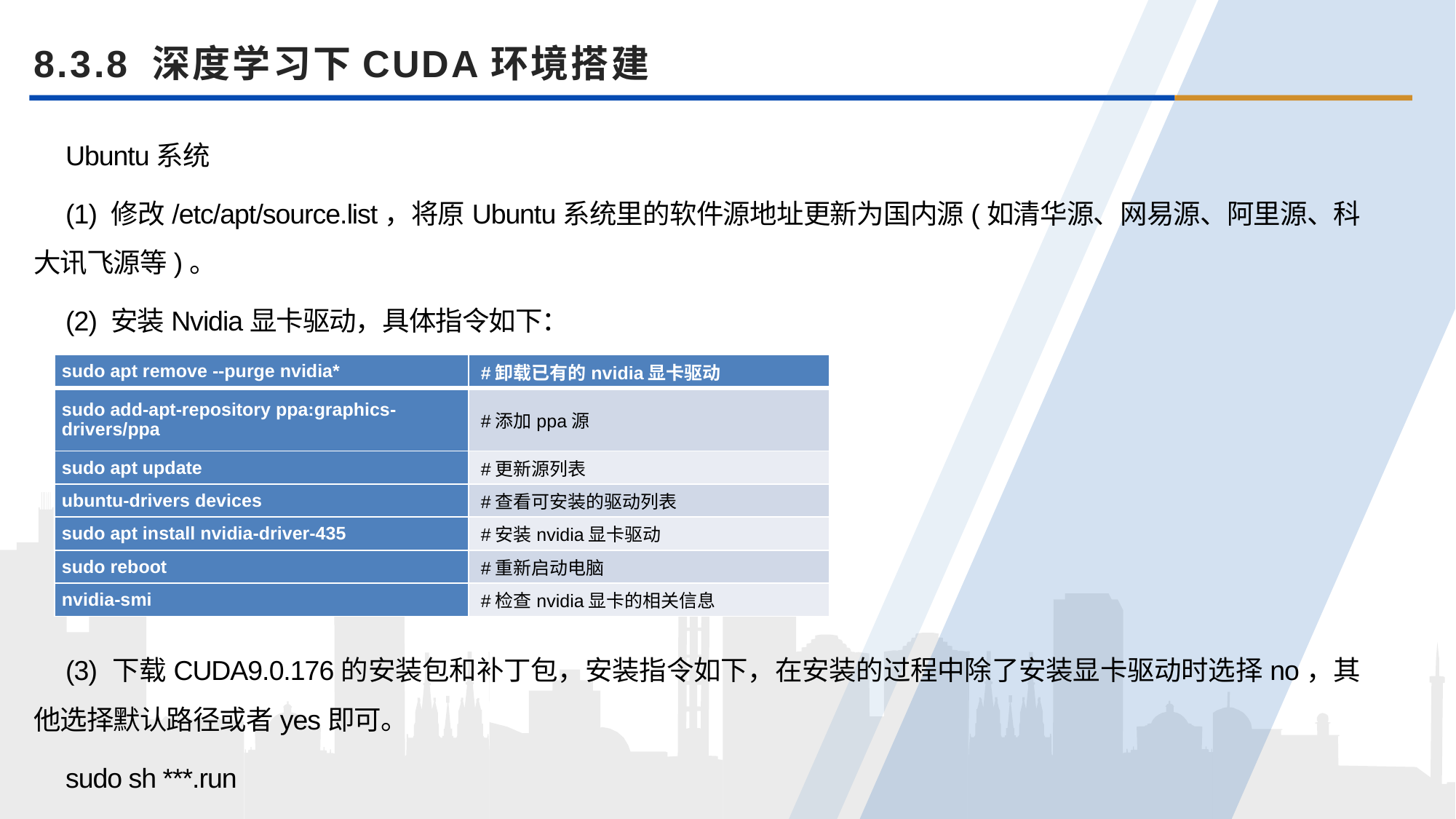

8.3.8 深度学习下CUDA环境搭建
Ubuntu系统
(1) 修改/etc/apt/source.list，将原Ubuntu系统里的软件源地址更新为国内源(如清华源、网易源、阿里源、科大讯飞源等)。
(2) 安装Nvidia显卡驱动，具体指令如下：

(3) 下载CUDA9.0.176的安装包和补丁包，安装指令如下，在安装的过程中除了安装显卡驱动时选择no，其他选择默认路径或者yes即可。
sudo sh ***.run

| sudo apt remove --purge nvidia\* | #卸载已有的nvidia显卡驱动 |
| --- | --- |
| sudo add-apt-repository ppa:graphics-drivers/ppa | #添加ppa源 |
| sudo apt update | #更新源列表 |
| ubuntu-drivers devices | #查看可安装的驱动列表 |
| sudo apt install nvidia-driver-435 | #安装nvidia显卡驱动 |
| sudo reboot | #重新启动电脑 |
| nvidia-smi | #检查nvidia显卡的相关信息 |